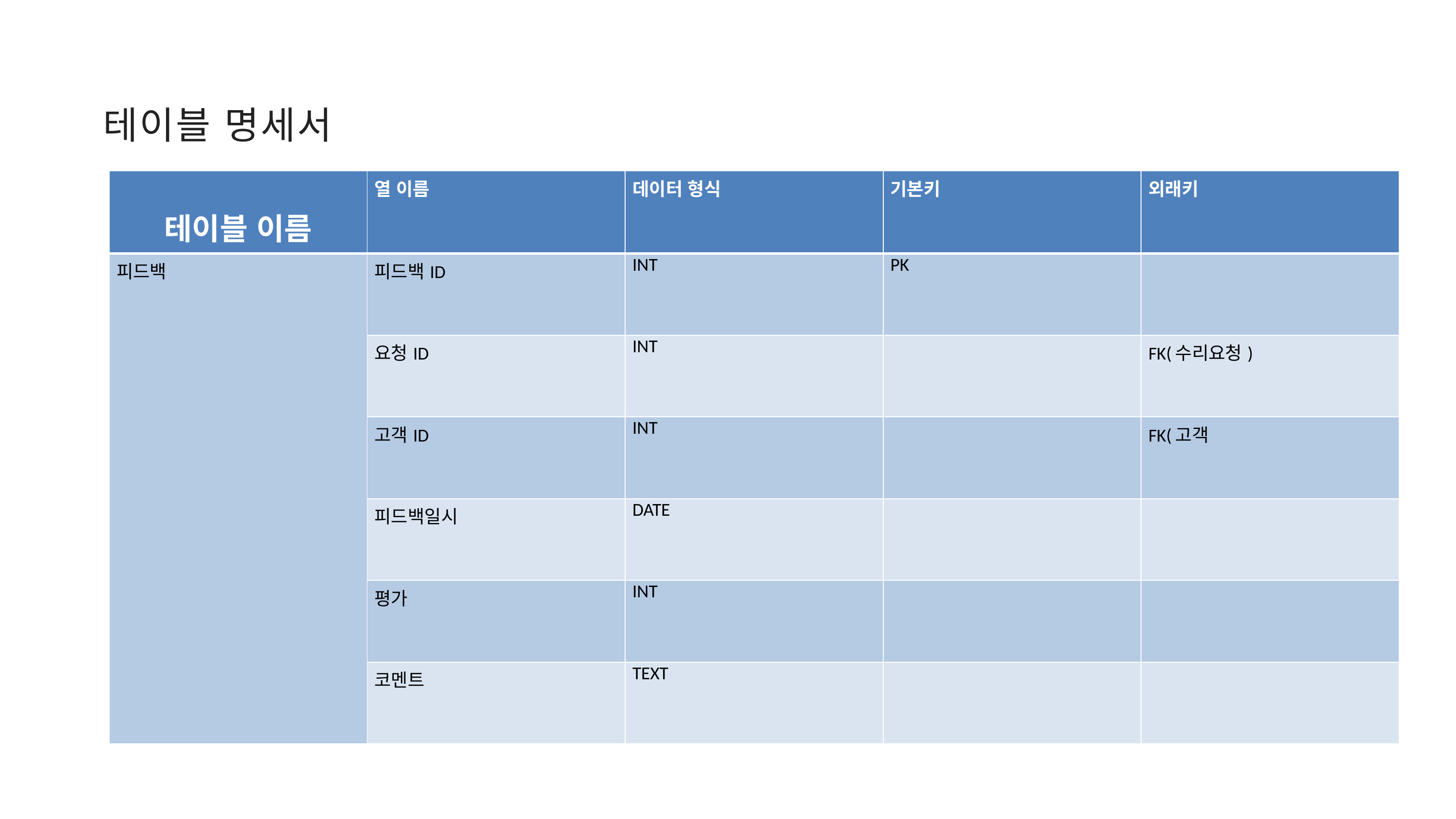

테이블 명세서
| 테이블 이름 | 열 이름 | 데이터 형식 | 기본키 | 외래키 |
| --- | --- | --- | --- | --- |
| 피드백 | 피드백ID | INT | PK |  |
|  | 요청ID | INT |  | FK(수리요청) |
|  | 고객ID | INT |  | FK(고객 |
|  | 피드백일시 | DATE |  |  |
|  | 평가 | INT |  |  |
|  | 코멘트 | TEXT |  |  |